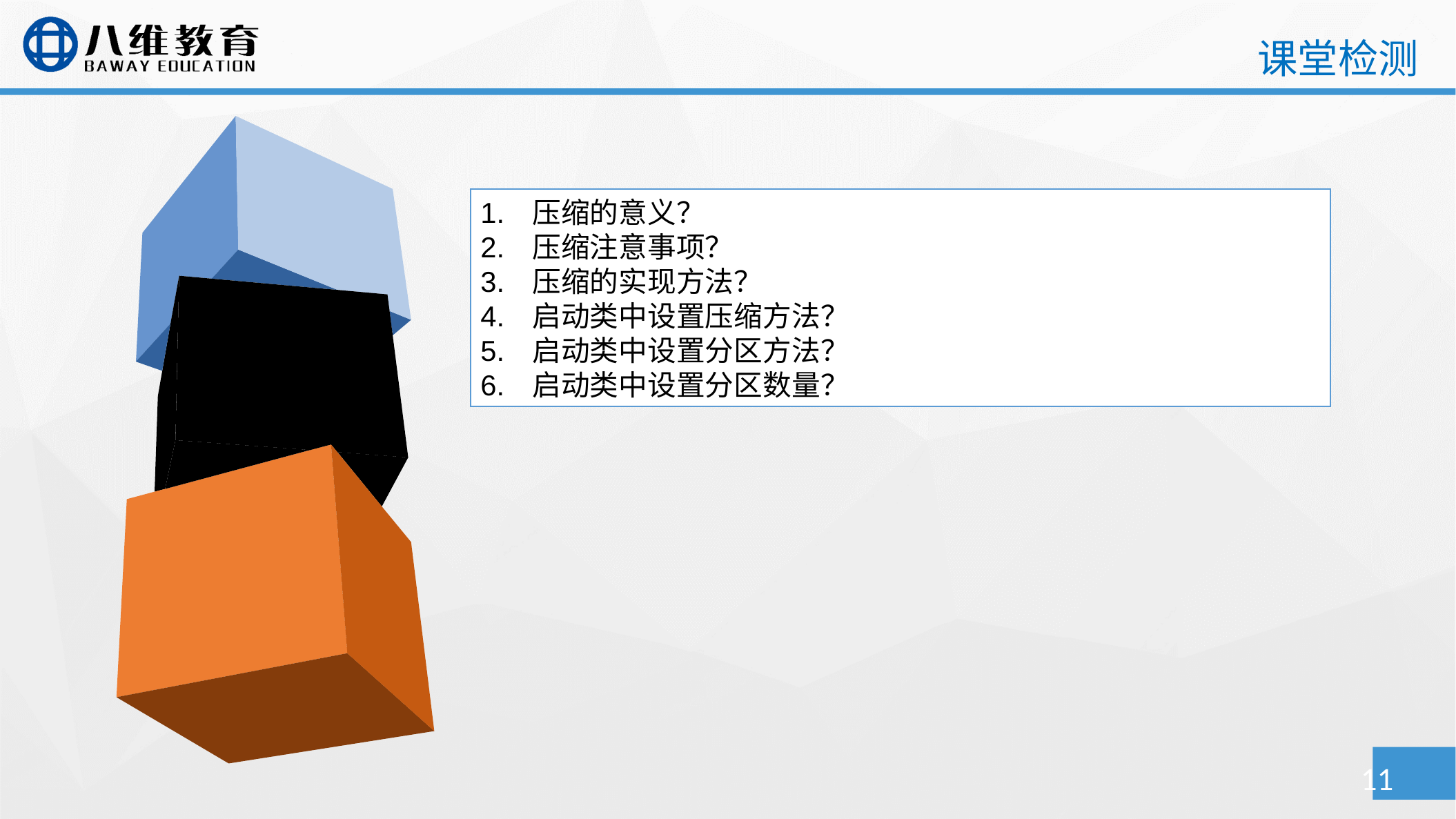

课堂检测

压缩的意义？
压缩注意事项？
压缩的实现方法？
启动类中设置压缩方法？
启动类中设置分区方法？
启动类中设置分区数量？